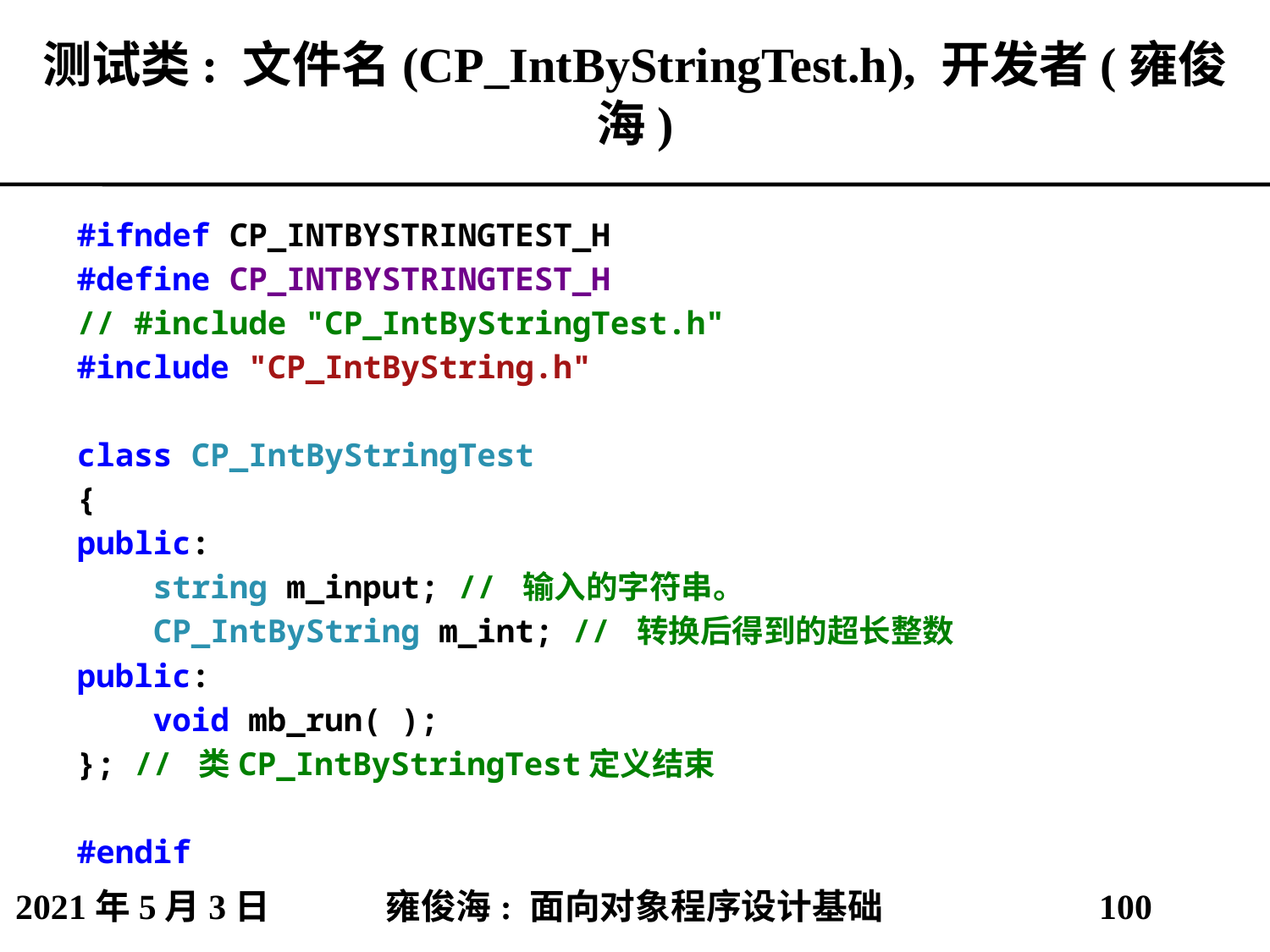

# 测试类: 文件名(CP_IntByStringTest.h), 开发者(雍俊海)

#ifndef CP_INTBYSTRINGTEST_H
#define CP_INTBYSTRINGTEST_H
// #include "CP_IntByStringTest.h"
#include "CP_IntByString.h"

class CP_IntByStringTest
{
public:
    string m_input; // 输入的字符串。
    CP_IntByString m_int; // 转换后得到的超长整数
public:
    void mb_run( );
}; // 类CP_IntByStringTest定义结束

#endif
2021年5月3日
雍俊海: 面向对象程序设计基础
100